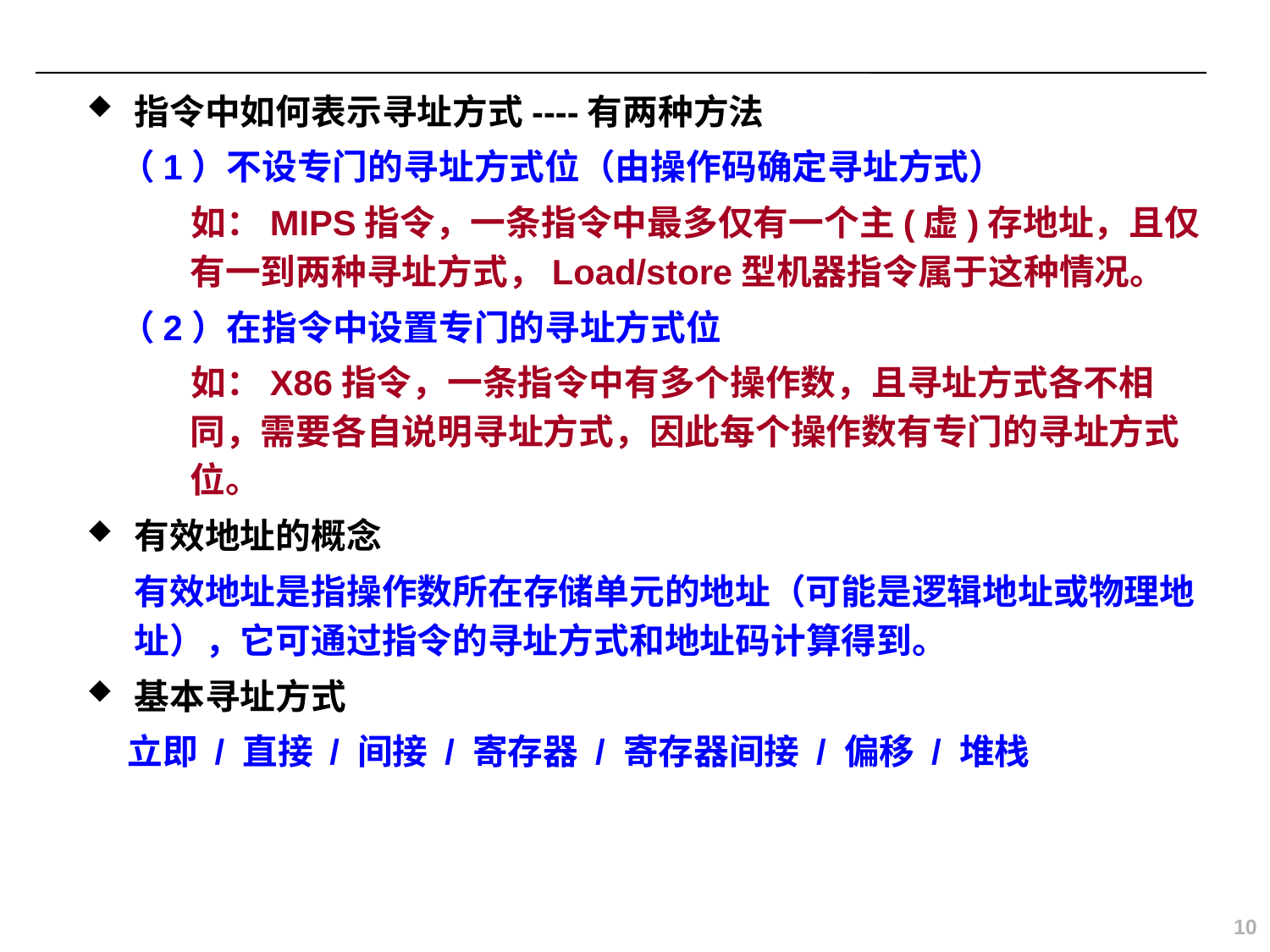

指令中如何表示寻址方式----有两种方法
   （1）不设专门的寻址方式位（由操作码确定寻址方式）
    如：MIPS指令，一条指令中最多仅有一个主(虚)存地址，且仅有一到两种寻址方式，Load/store型机器指令属于这种情况。
   （2）在指令中设置专门的寻址方式位
    如：X86指令，一条指令中有多个操作数，且寻址方式各不相同，需要各自说明寻址方式，因此每个操作数有专门的寻址方式位。
有效地址的概念
有效地址是指操作数所在存储单元的地址（可能是逻辑地址或物理地址），它可通过指令的寻址方式和地址码计算得到。
基本寻址方式
    立即 / 直接 / 间接 / 寄存器 / 寄存器间接 / 偏移 / 堆栈

10